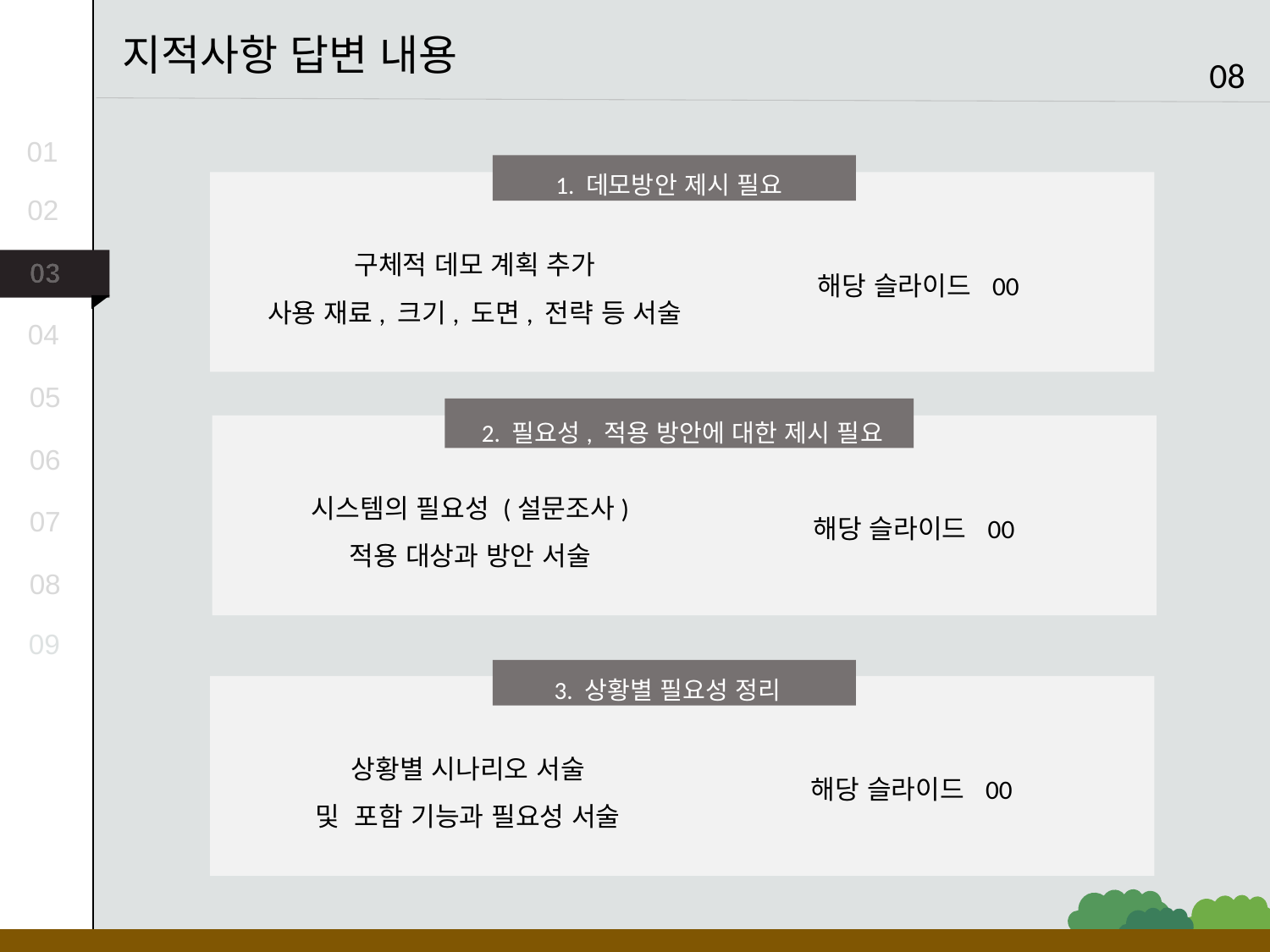

3. 위급 표시 전환 (30분 이상 사용)

지적사항 답변 내용
08
01
1. 데모방안 제시 필요

02
구체적 데모 계획 추가
사용 재료, 크기, 도면, 전략 등 서술
해당 슬라이드  00
03

04
05
2. 필요성, 적용 방안에 대한 제시 필요

06
시스템의 필요성 (설문조사)
적용 대상과 방안 서술
해당 슬라이드  00
07
08
09
3. 상황별 필요성 정리

상황별 시나리오 서술
및  포함 기능과 필요성 서술
해당 슬라이드  00